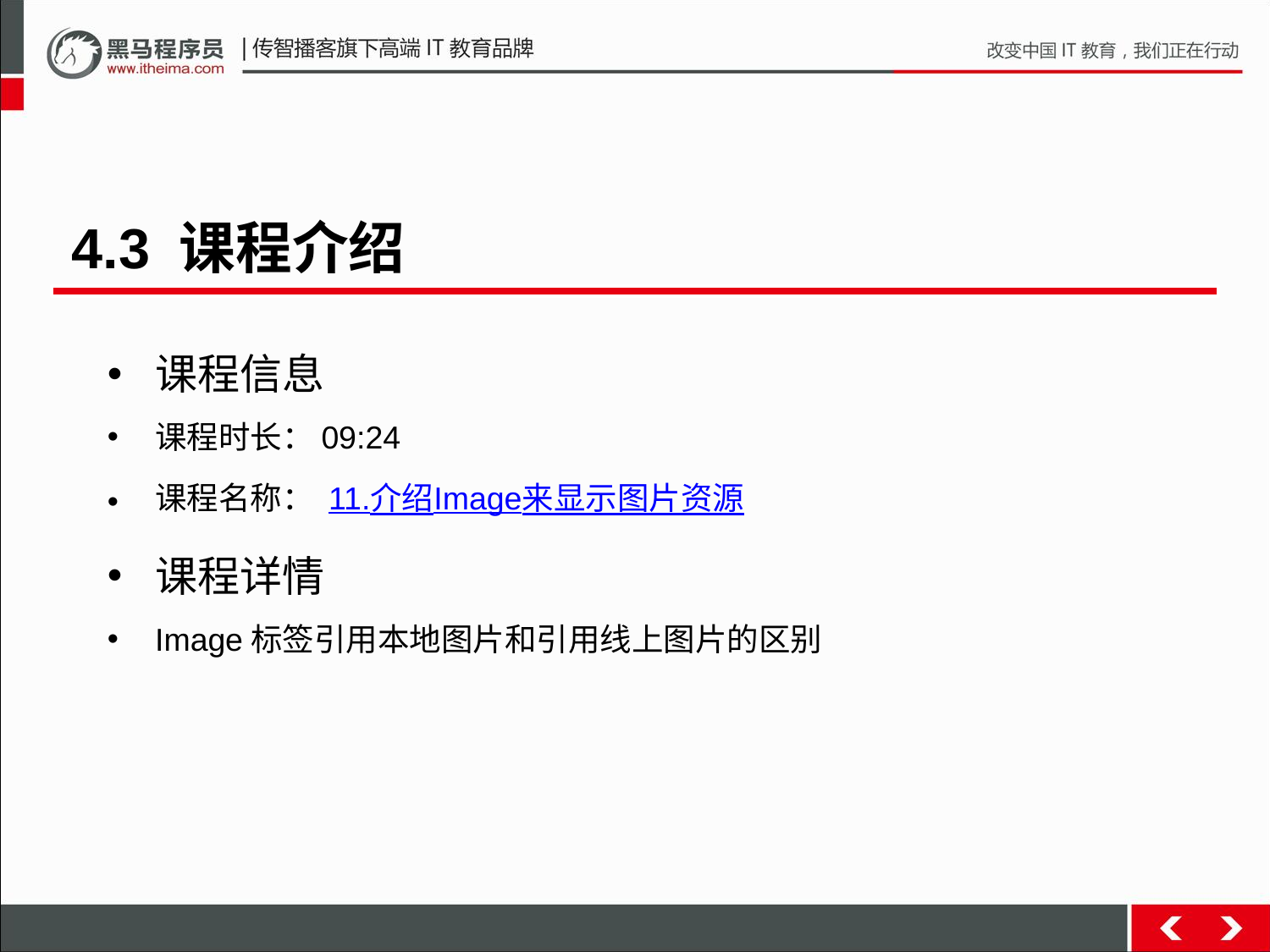

4.3 课程介绍
课程信息
课程时长：09:24
课程名称： 11.介绍Image来显示图片资源
课程详情
Image标签引用本地图片和引用线上图片的区别